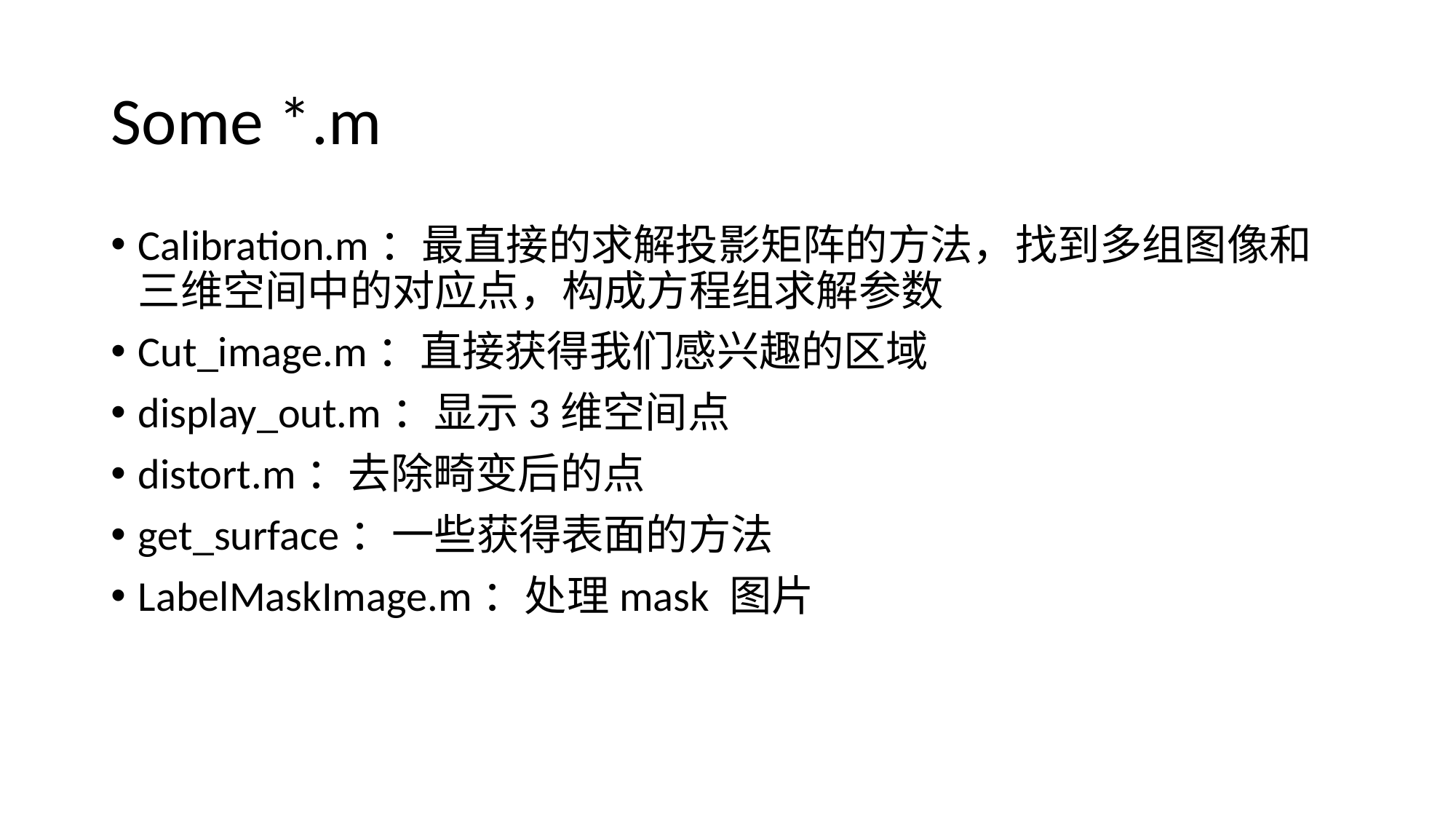

# Some *.m
Calibration.m：最直接的求解投影矩阵的方法，找到多组图像和三维空间中的对应点，构成方程组求解参数
Cut_image.m：直接获得我们感兴趣的区域
display_out.m：显示3维空间点
distort.m：去除畸变后的点
get_surface：一些获得表面的方法
LabelMaskImage.m：处理mask 图片